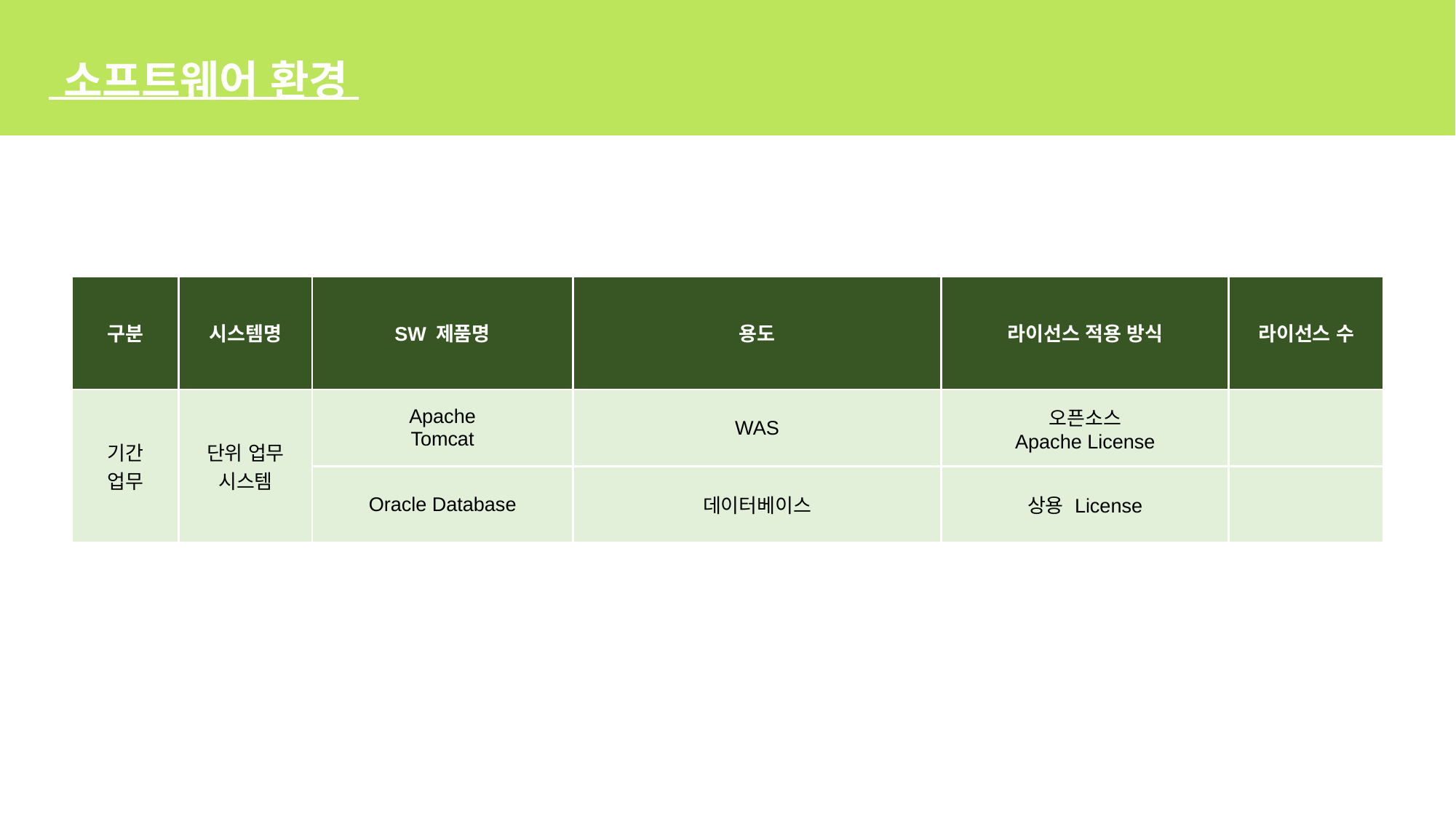

소프트웨어 환경
| 구분 | 시스템명 | SW 제품명 | 용도 | 라이선스 적용 방식 | 라이선스 수 |
| --- | --- | --- | --- | --- | --- |
| 기간 업무 | 단위 업무 시스템 | Apache Tomcat | WAS | 오픈소스 Apache License |  |
|  |  | Oracle Database | 데이터베이스 | 상용 License |  |